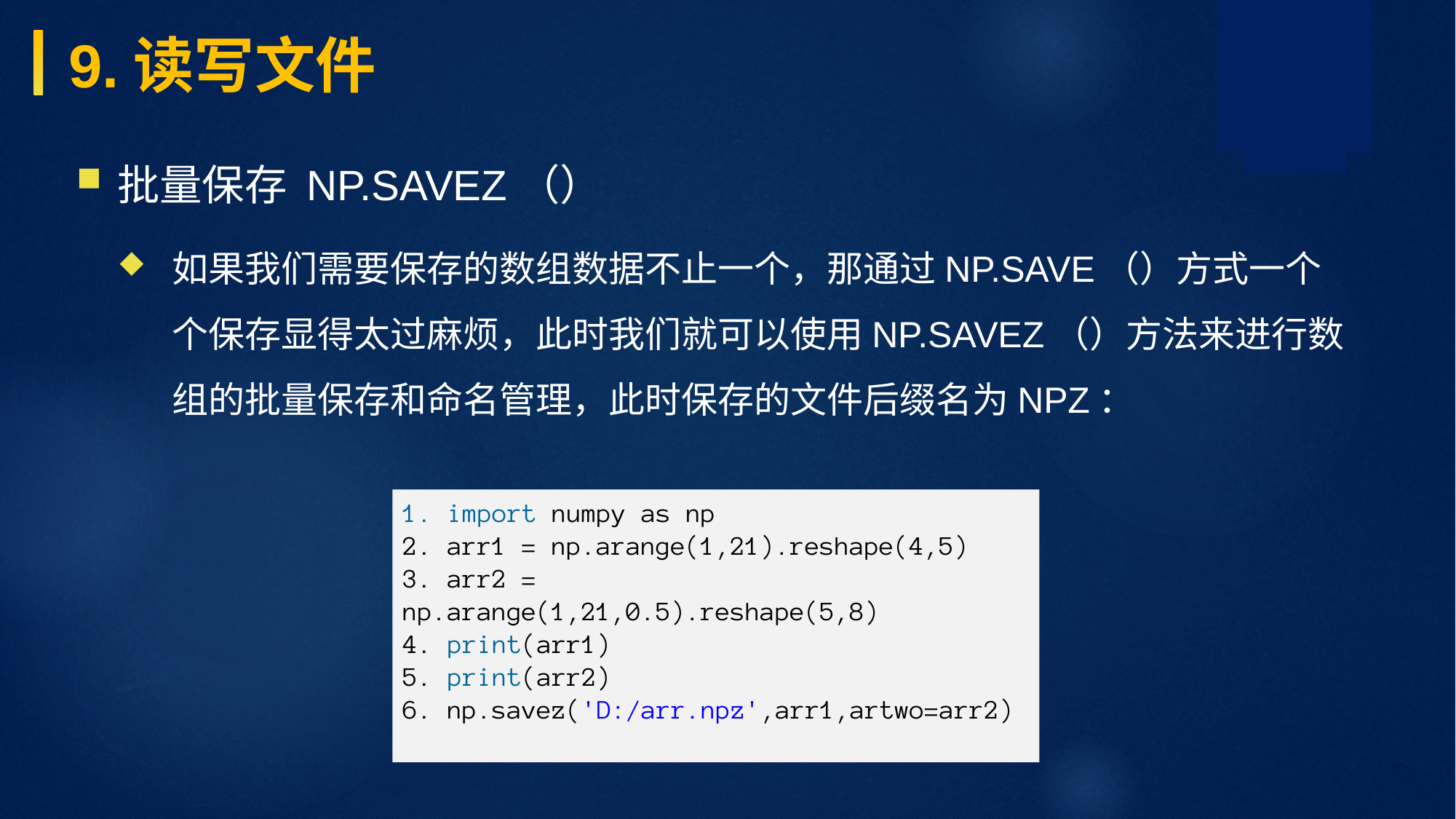

9.读写文件
批量保存 np.savez（）
如果我们需要保存的数组数据不止一个，那通过np.save（）方式一个个保存显得太过麻烦，此时我们就可以使用np.savez（）方法来进行数组的批量保存和命名管理，此时保存的文件后缀名为npz：

1. import numpy as np    2. arr1 = np.arange(1,21).reshape(4,5)    3. arr2 = np.arange(1,21,0.5).reshape(5,8)    4. print(arr1)    5. print(arr2)    6. np.savez('D:/arr.npz',arr1,artwo=arr2)